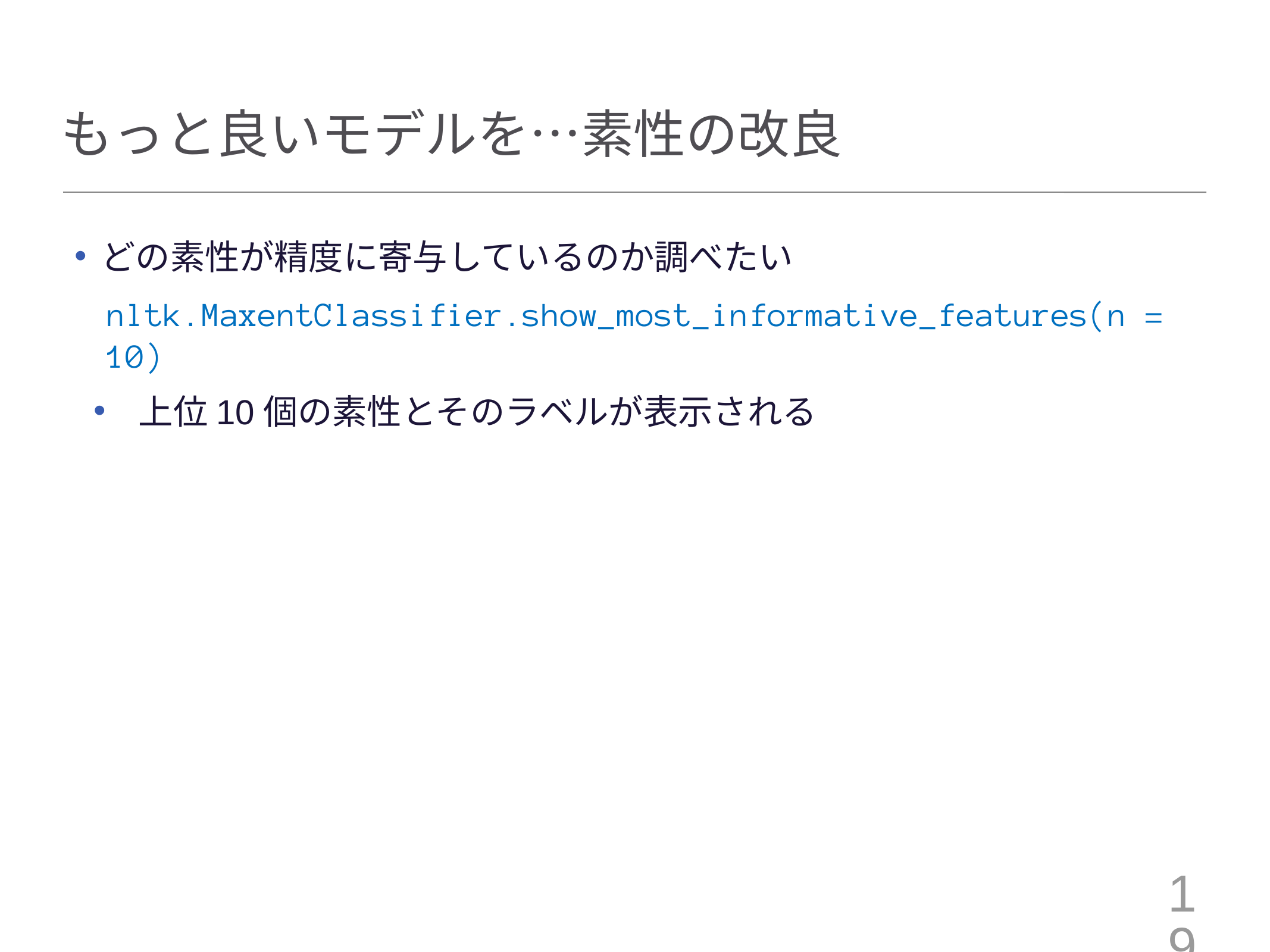

# もっと良いモデルを…素性の改良
どの素性が精度に寄与しているのか調べたい
nltk.MaxentClassifier.show_most_informative_features(n = 10)
上位10個の素性とそのラベルが表示される
19